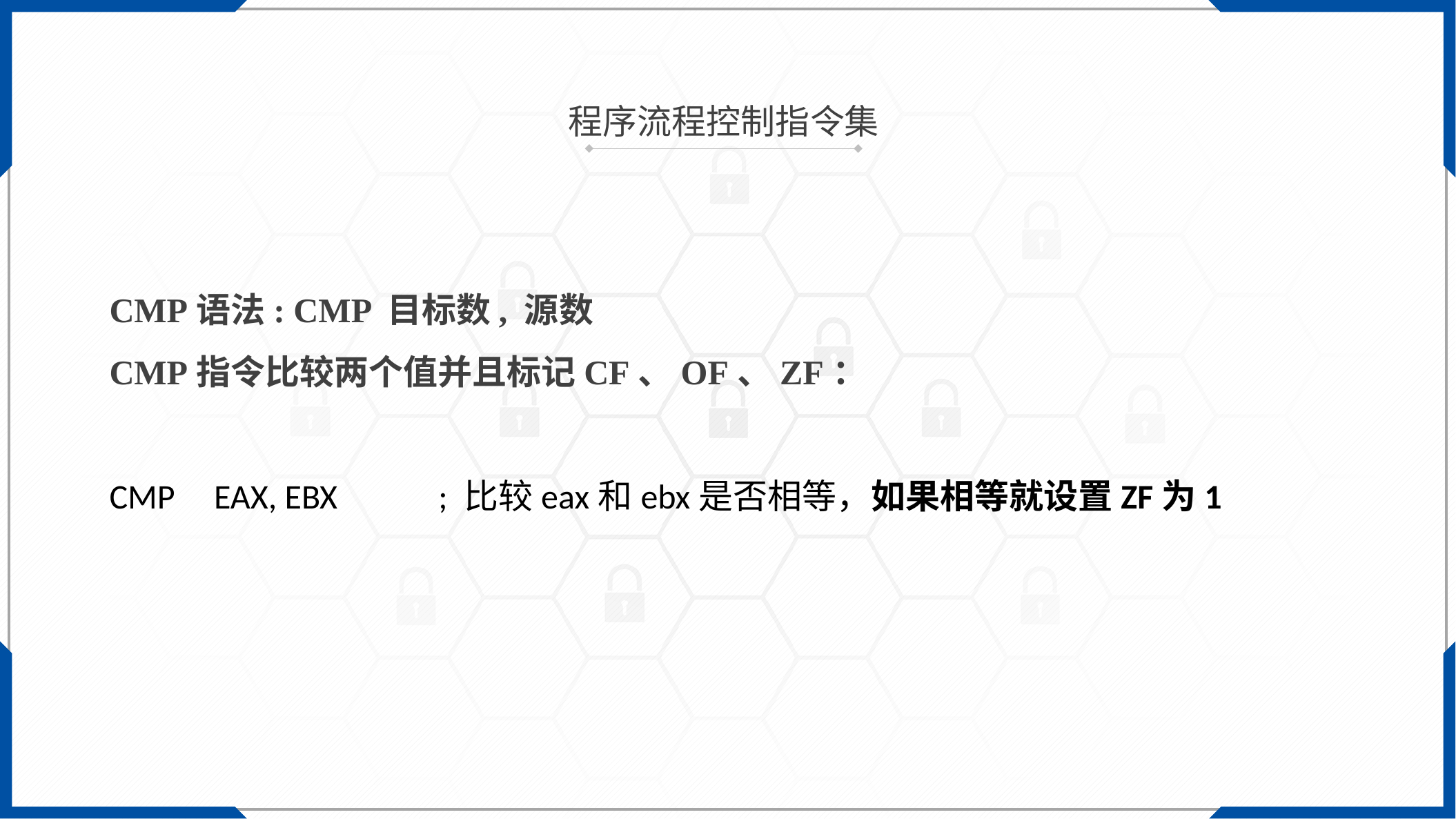

程序流程控制指令集
CMP语法: CMP 目标数, 源数
CMP指令比较两个值并且标记CF、OF、ZF：

CMP     EAX, EBX             ; 比较eax和ebx是否相等，如果相等就设置ZF为1